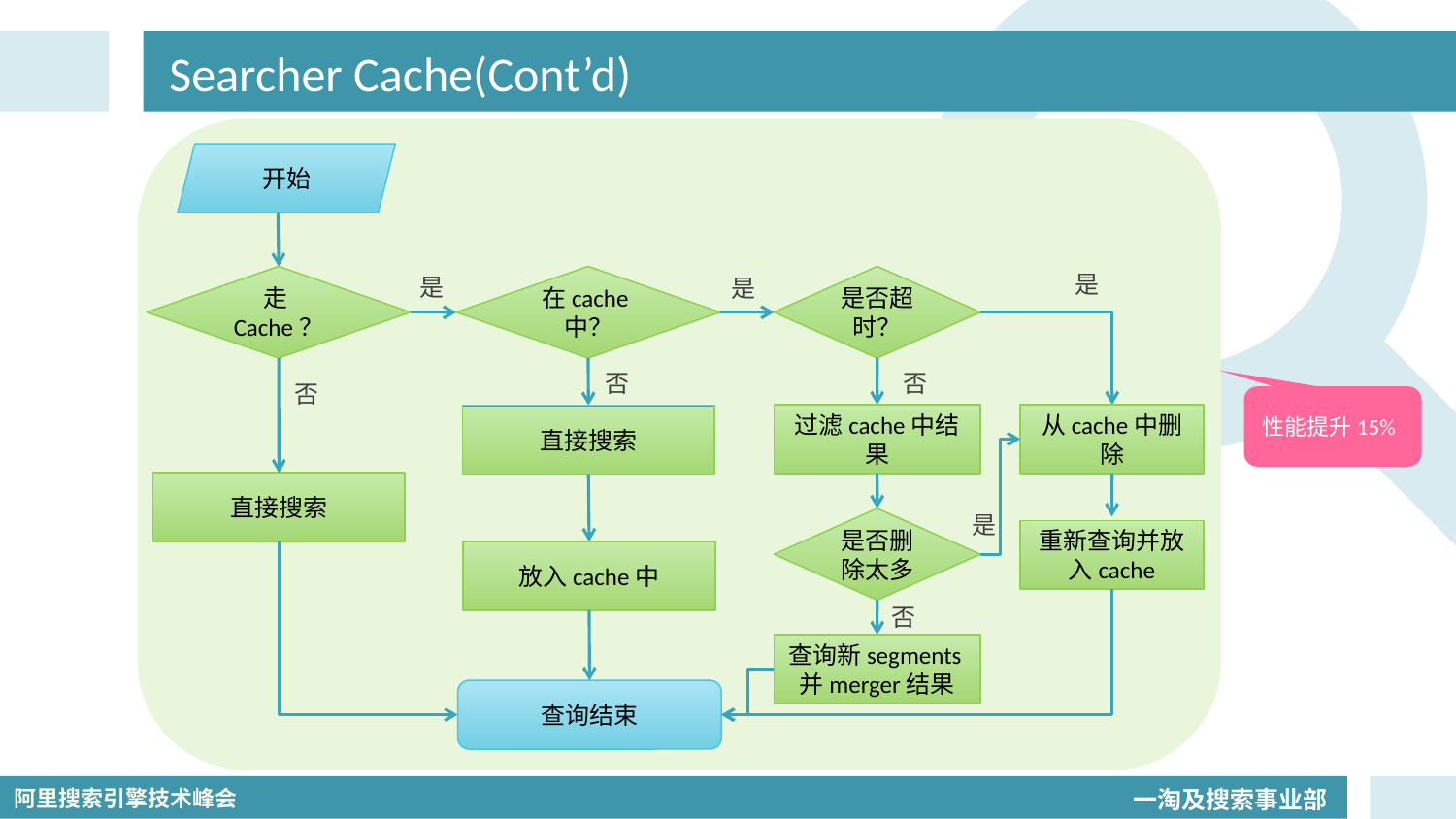

# Searcher Cache(Cont’d)

开始
是
是
是
走Cache？
在cache中？
是否超时？
否
否
否
性能提升15%
过滤cache中结果
从cache中删除
直接搜索
直接搜索
是
是否删除太多
重新查询并放入cache
放入cache中
否
查询新segments并merger结果
查询结束